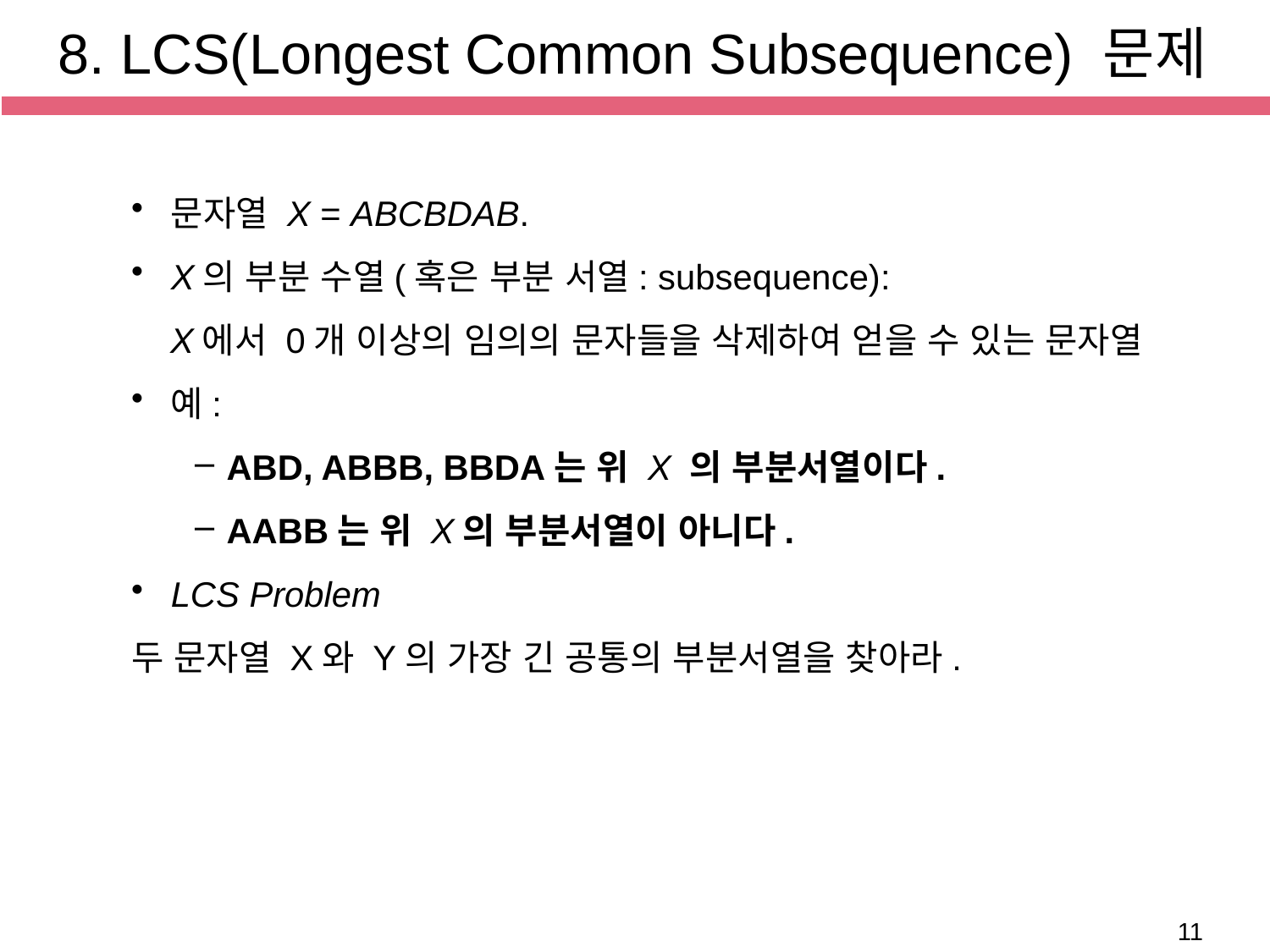

8. LCS(Longest Common Subsequence) 문제
문자열 X = ABCBDAB.
X의 부분 수열(혹은 부분 서열: subsequence):
    X에서 0개 이상의 임의의 문자들을 삭제하여 얻을 수 있는 문자열
예:
ABD, ABBB, BBDA는 위 X 의 부분서열이다.
AABB는 위 X의 부분서열이 아니다.
LCS Problem
두 문자열 X와 Y의 가장 긴 공통의 부분서열을 찾아라.